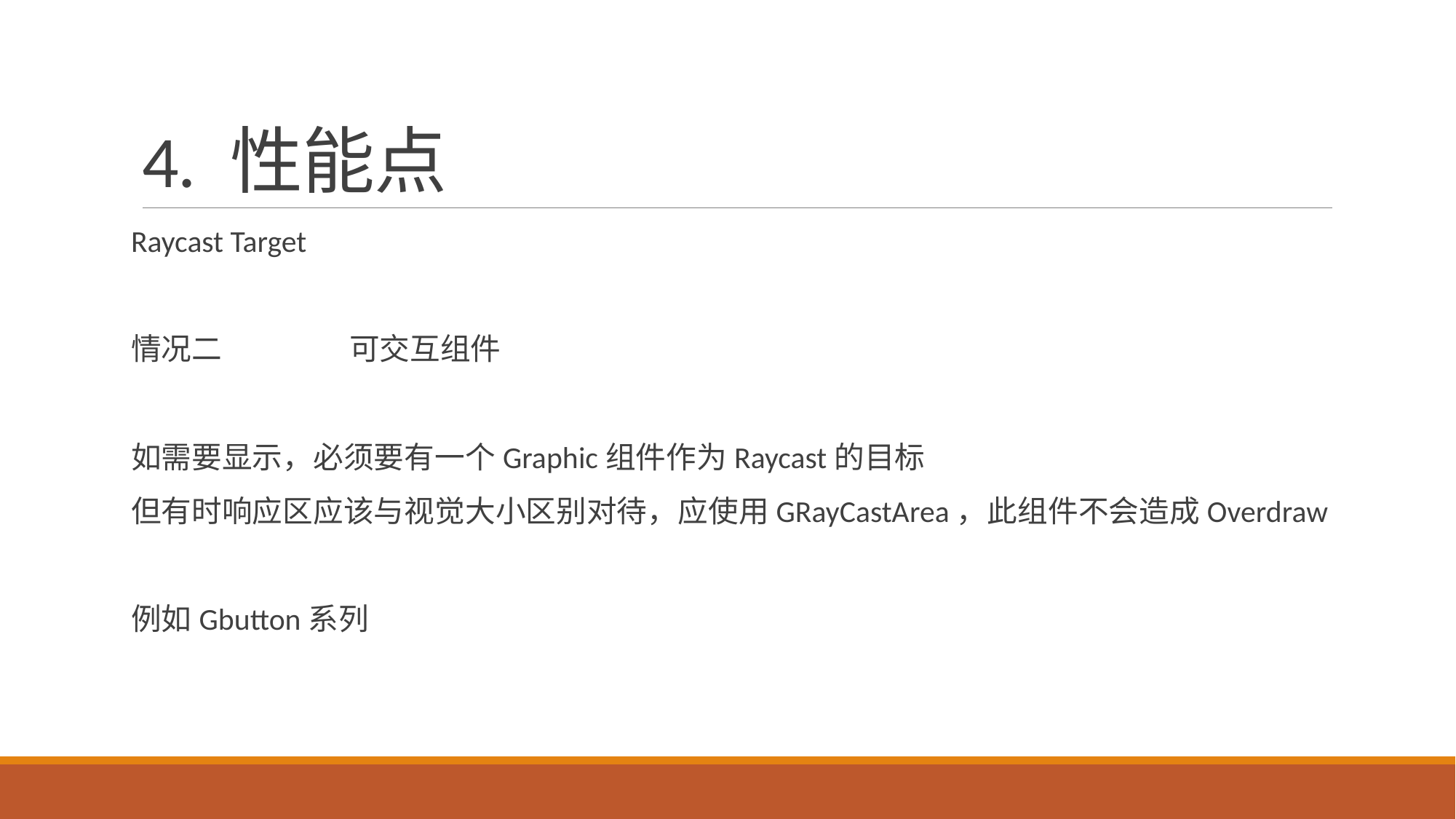

# 4. 性能点
Raycast Target

情况二		可交互组件

如需要显示，必须要有一个Graphic组件作为Raycast的目标
但有时响应区应该与视觉大小区别对待，应使用GRayCastArea，此组件不会造成Overdraw

例如Gbutton系列